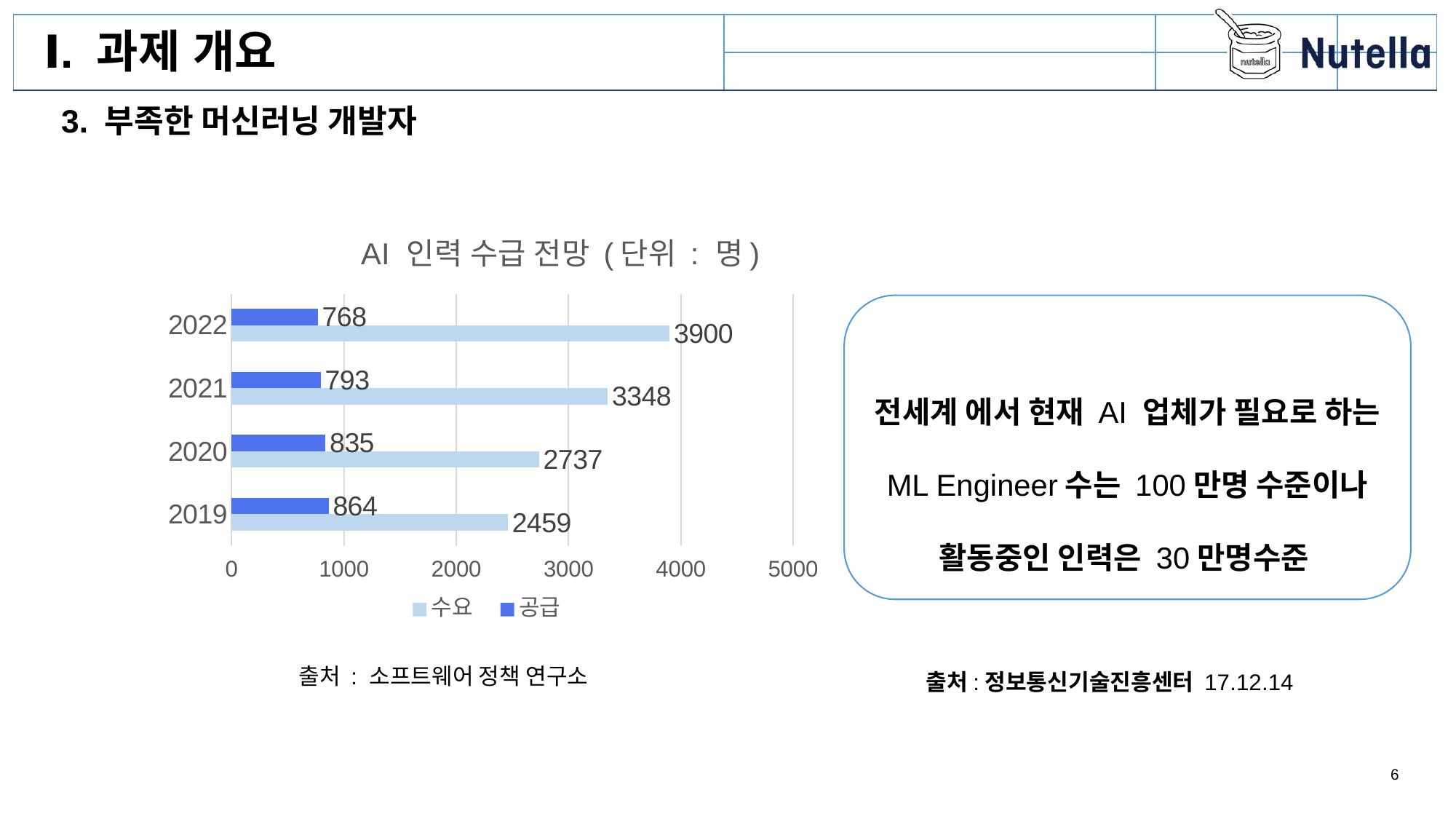

Ⅰ. 과제 개요
3. 부족한 머신러닝 개발자

### Chart: AI 인력 수급 전망 (단위 : 명)

| Category | 공급 | 수요 |
|---|---|---|
| 2022 | 768.0 | 3900.0 |
| 2021 | 793.0 | 3348.0 |
| 2020 | 835.0 | 2737.0 |
| 2019 | 864.0 | 2459.0 |
전세계 에서 현재 AI 업체가 필요로 하는 ML Engineer수는 100만명 수준이나
활동중인 인력은 30만명수준

출처 : 소프트웨어 정책 연구소
출처:정보통신기술진흥센터 17.12.14
6